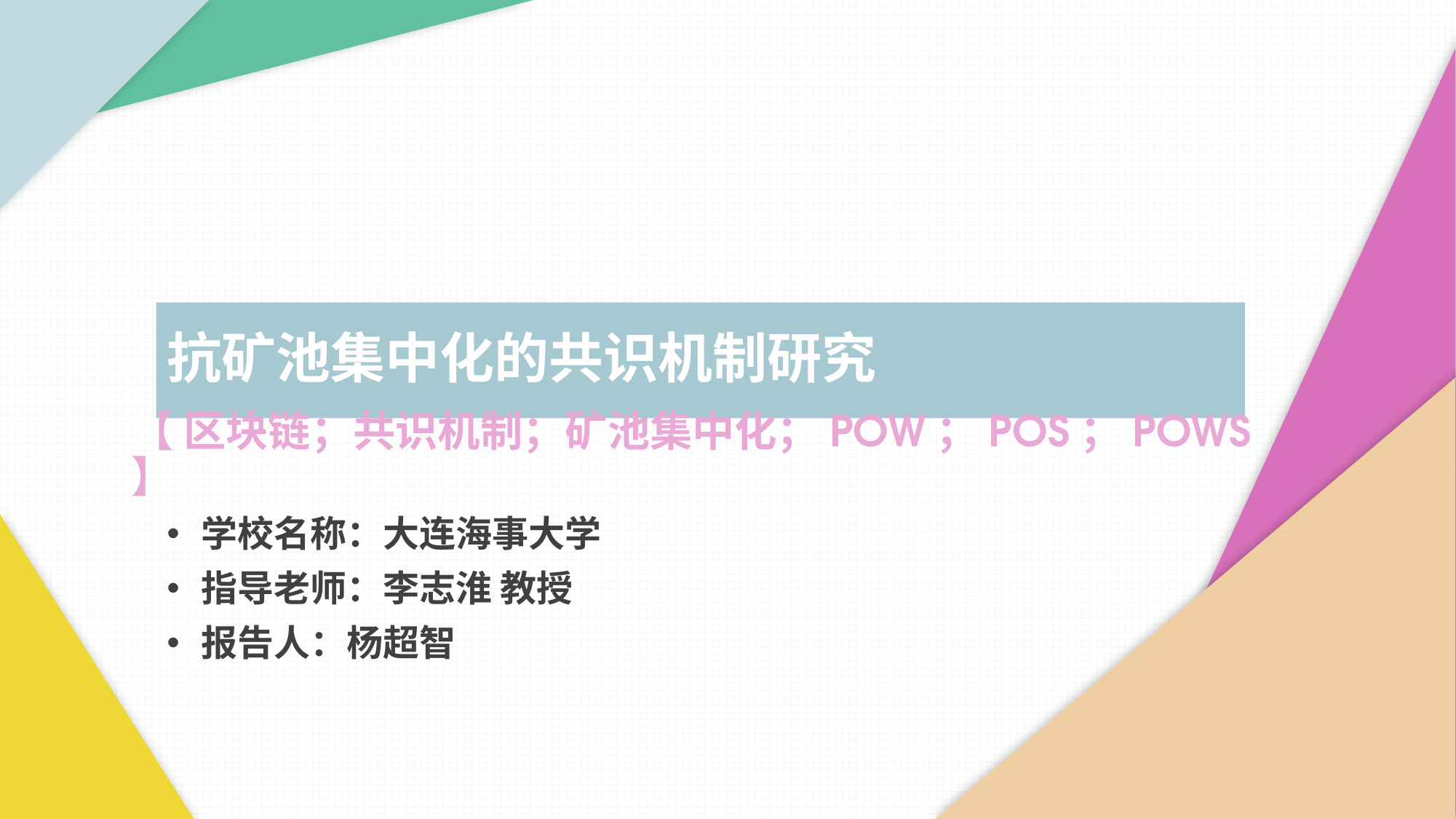

抗矿池集中化的共识机制研究
【 区块链；共识机制；矿池集中化；POW；POS；POWS 】

学校名称：大连海事大学
指导老师：李志淮 教授
报告人：杨超智